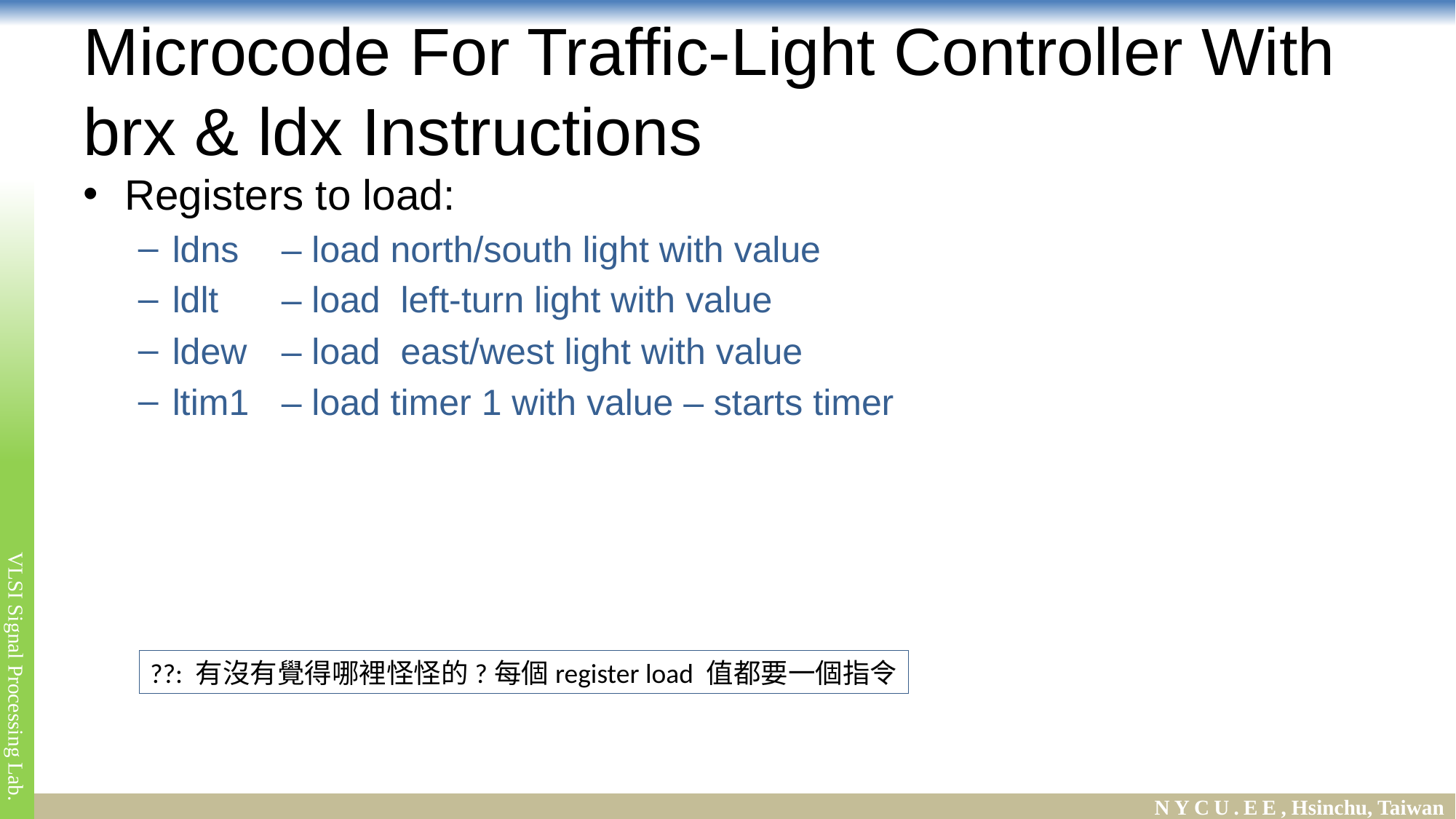

# Microcode For Traffic-Light Controller With brx & ldx Instructions
Registers to load:
ldns 	– load north/south light with value
ldlt 	– load  left-turn light with value
ldew 	– load  east/west light with value
ltim1	– load timer 1 with value – starts timer

??: 有沒有覺得哪裡怪怪的?每個register load 值都要一個指令